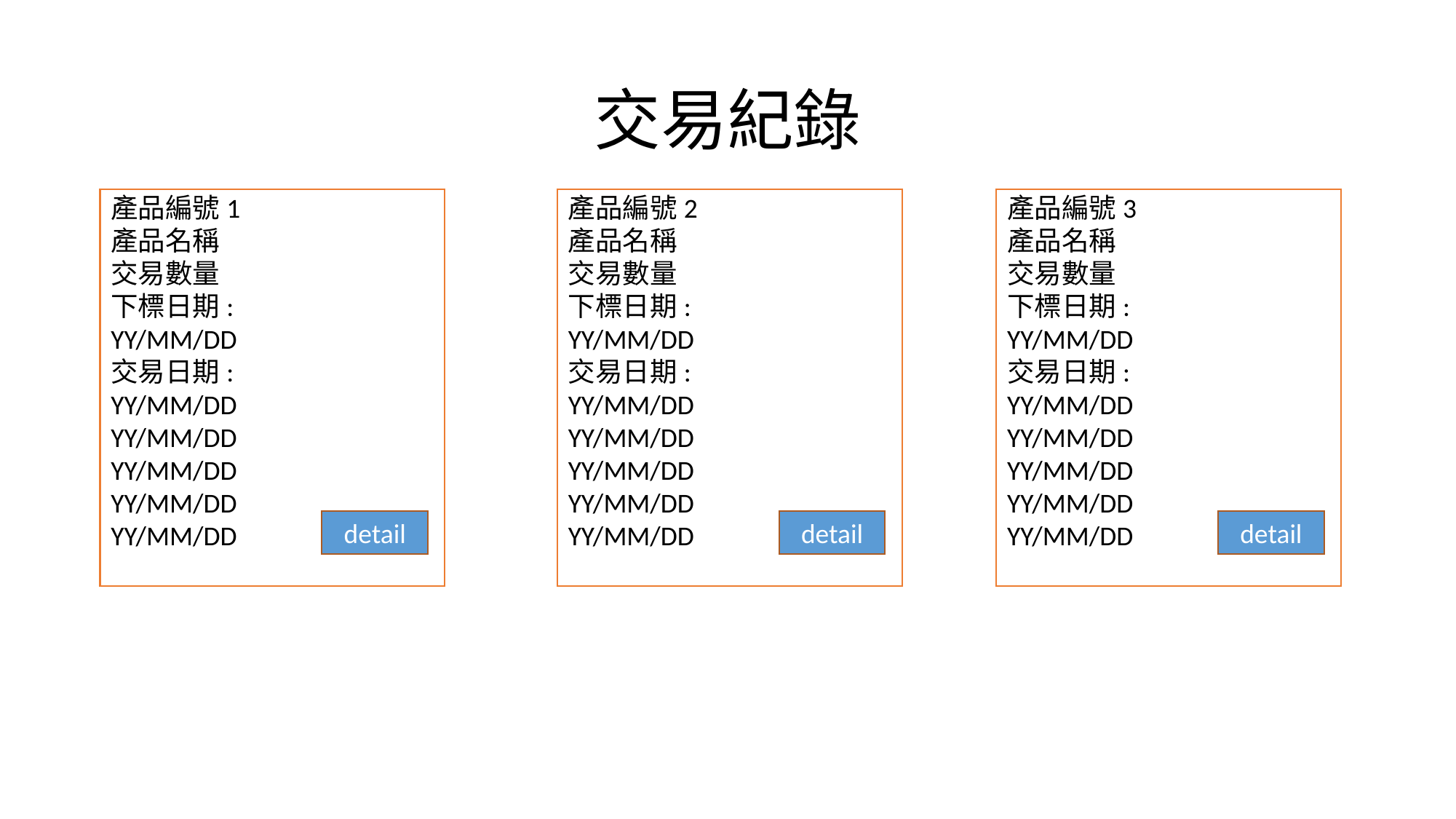

# 交易紀錄
產品編號1
產品名稱
交易數量
下標日期:
YY/MM/DD
交易日期:
YY/MM/DD
YY/MM/DD
YY/MM/DD
YY/MM/DD
YY/MM/DD

產品編號2
產品名稱
交易數量
下標日期:
YY/MM/DD
交易日期:
YY/MM/DD
YY/MM/DD
YY/MM/DD
YY/MM/DD
YY/MM/DD

產品編號3
產品名稱
交易數量
下標日期:
YY/MM/DD
交易日期:
YY/MM/DD
YY/MM/DD
YY/MM/DD
YY/MM/DD
YY/MM/DD

detail
detail
detail